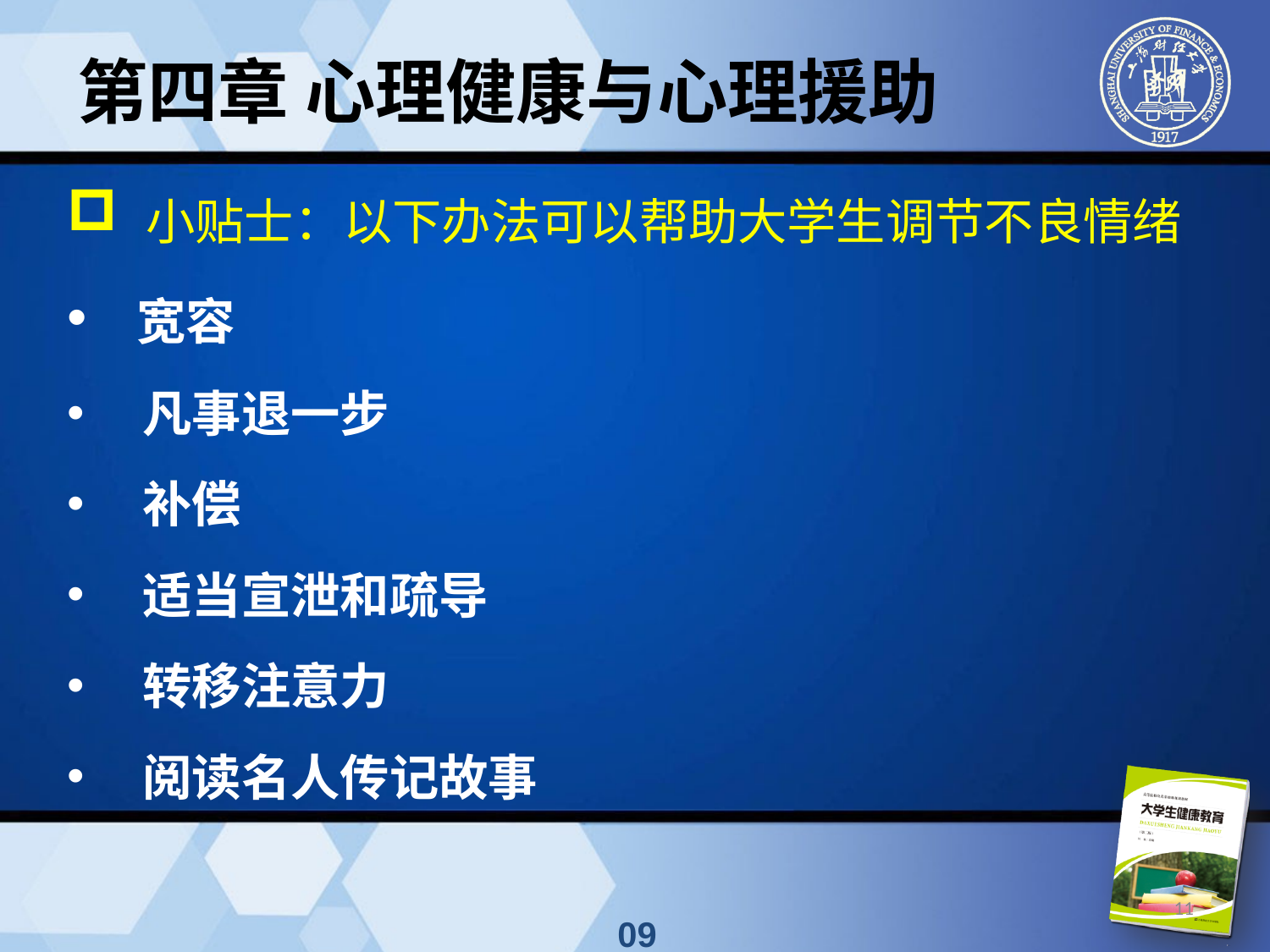

第四章 心理健康与心理援助
 小贴士：以下办法可以帮助大学生调节不良情绪
  宽容
   凡事退一步
   补偿
   适当宣泄和疏导
   转移注意力
   阅读名人传记故事

11
09